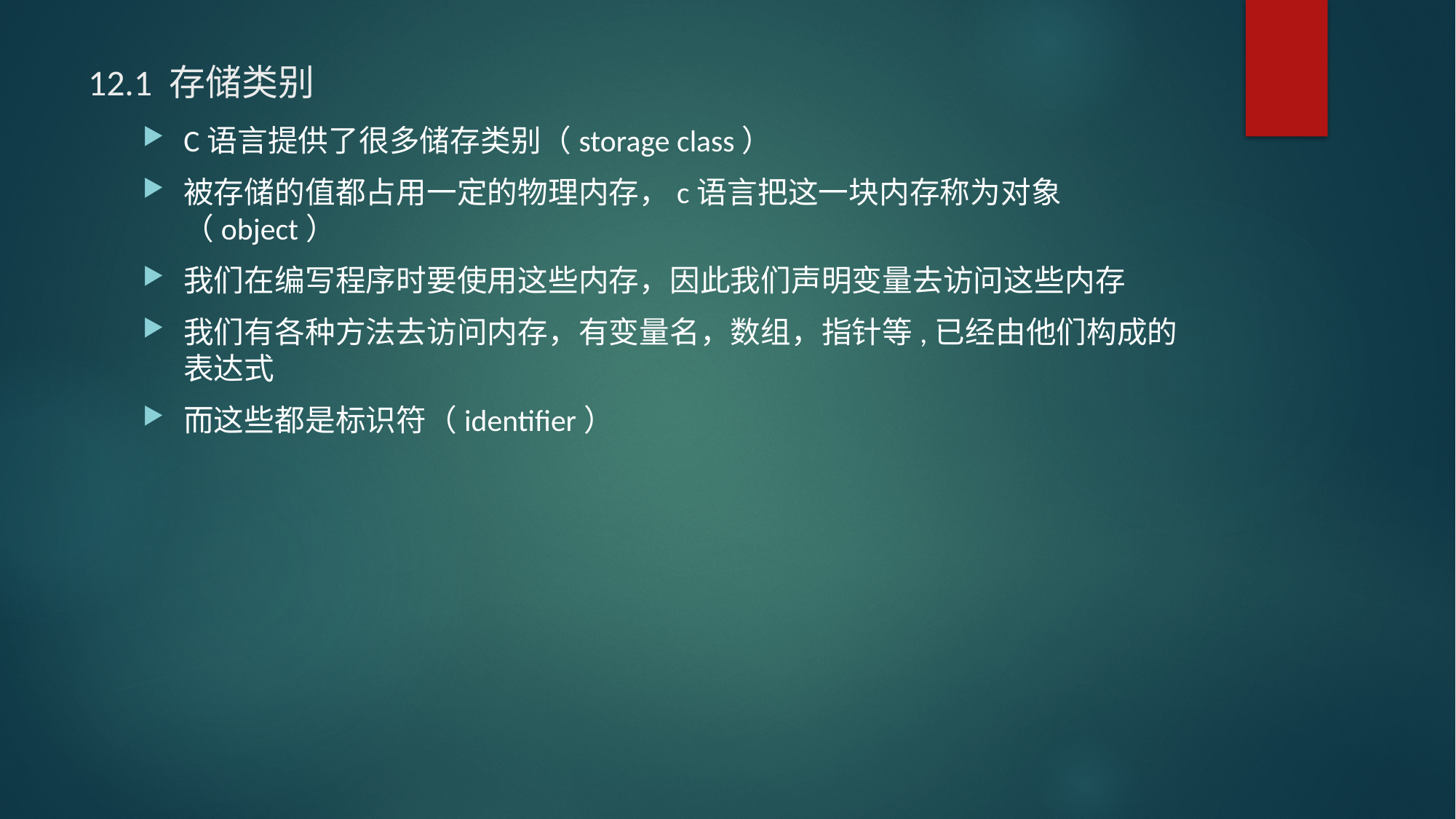

# 12.1 存储类别
C语言提供了很多储存类别（storage class）
被存储的值都占用一定的物理内存，c语言把这一块内存称为对象（object）
我们在编写程序时要使用这些内存，因此我们声明变量去访问这些内存
我们有各种方法去访问内存，有变量名，数组，指针等,已经由他们构成的表达式
而这些都是标识符（identifier）